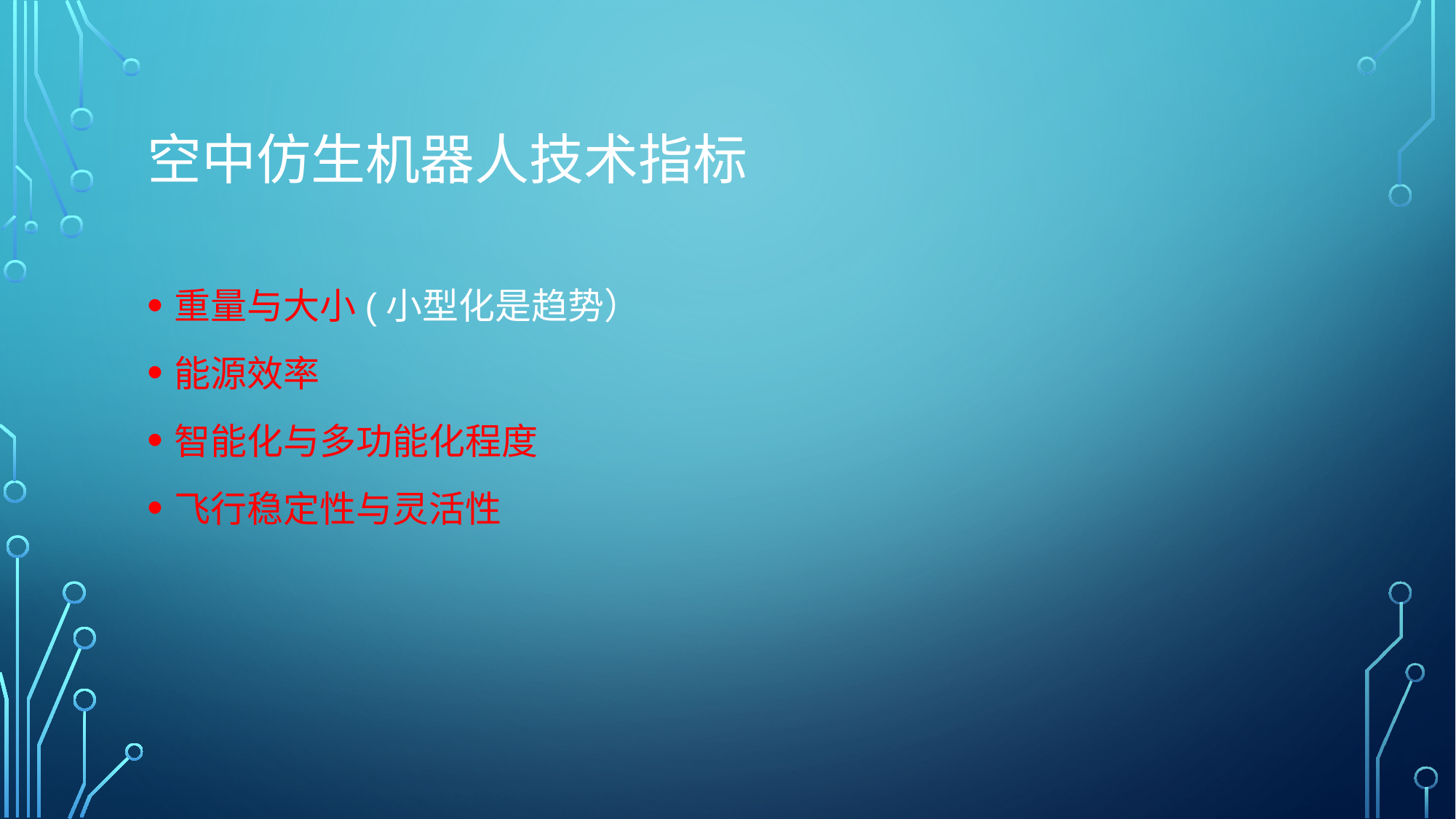

# 空中仿生机器人技术指标
重量与大小(小型化是趋势）
能源效率
智能化与多功能化程度
飞行稳定性与灵活性